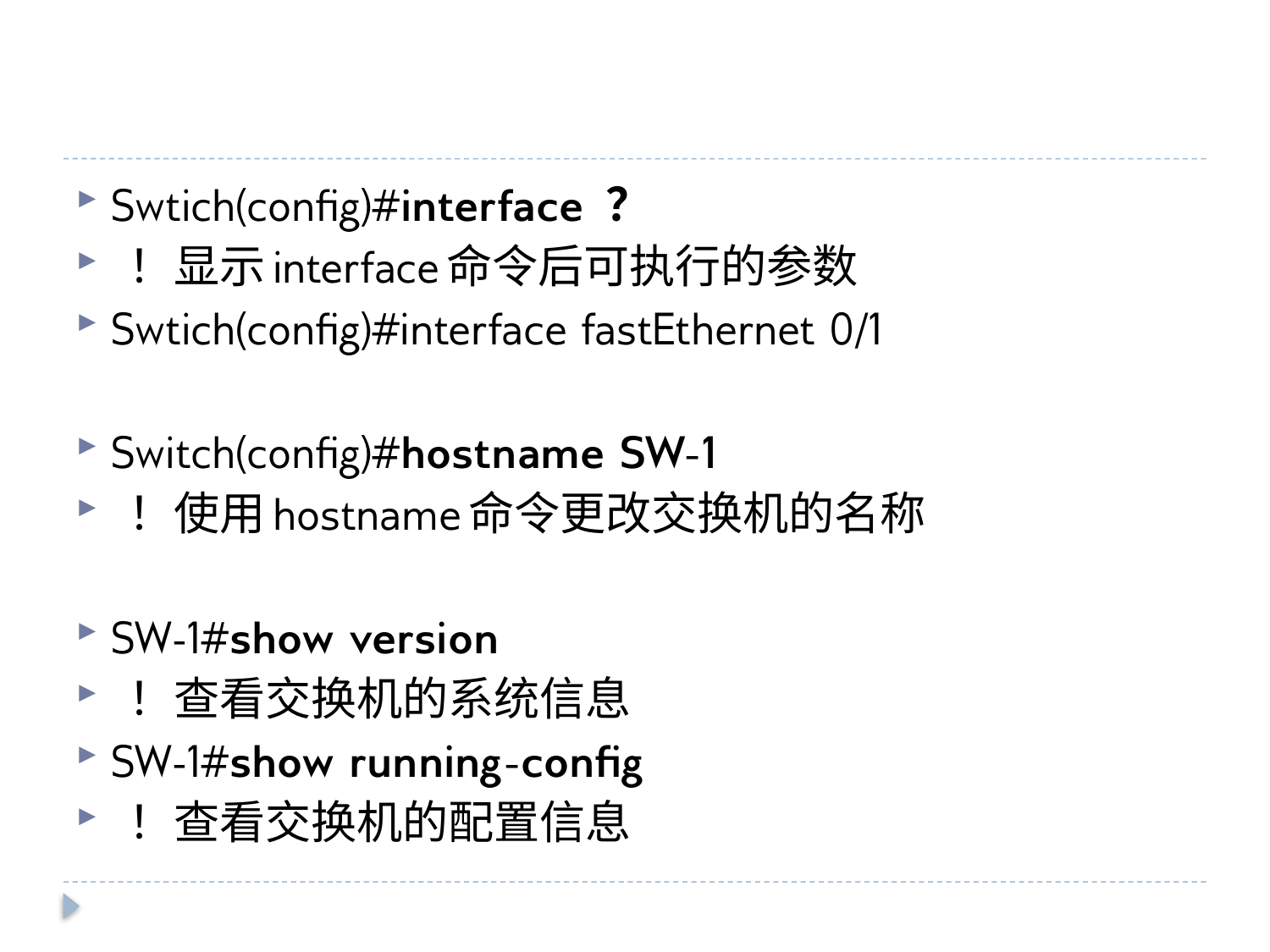

#
Swtich(config)#interface ？
 ！显示interface命令后可执行的参数
Swtich(config)#interface fastEthernet 0/1

Switch(config)#hostname SW-1
 ！使用hostname命令更改交换机的名称

SW-1#show version
 ！查看交换机的系统信息
SW-1#show running-config
 ！查看交换机的配置信息